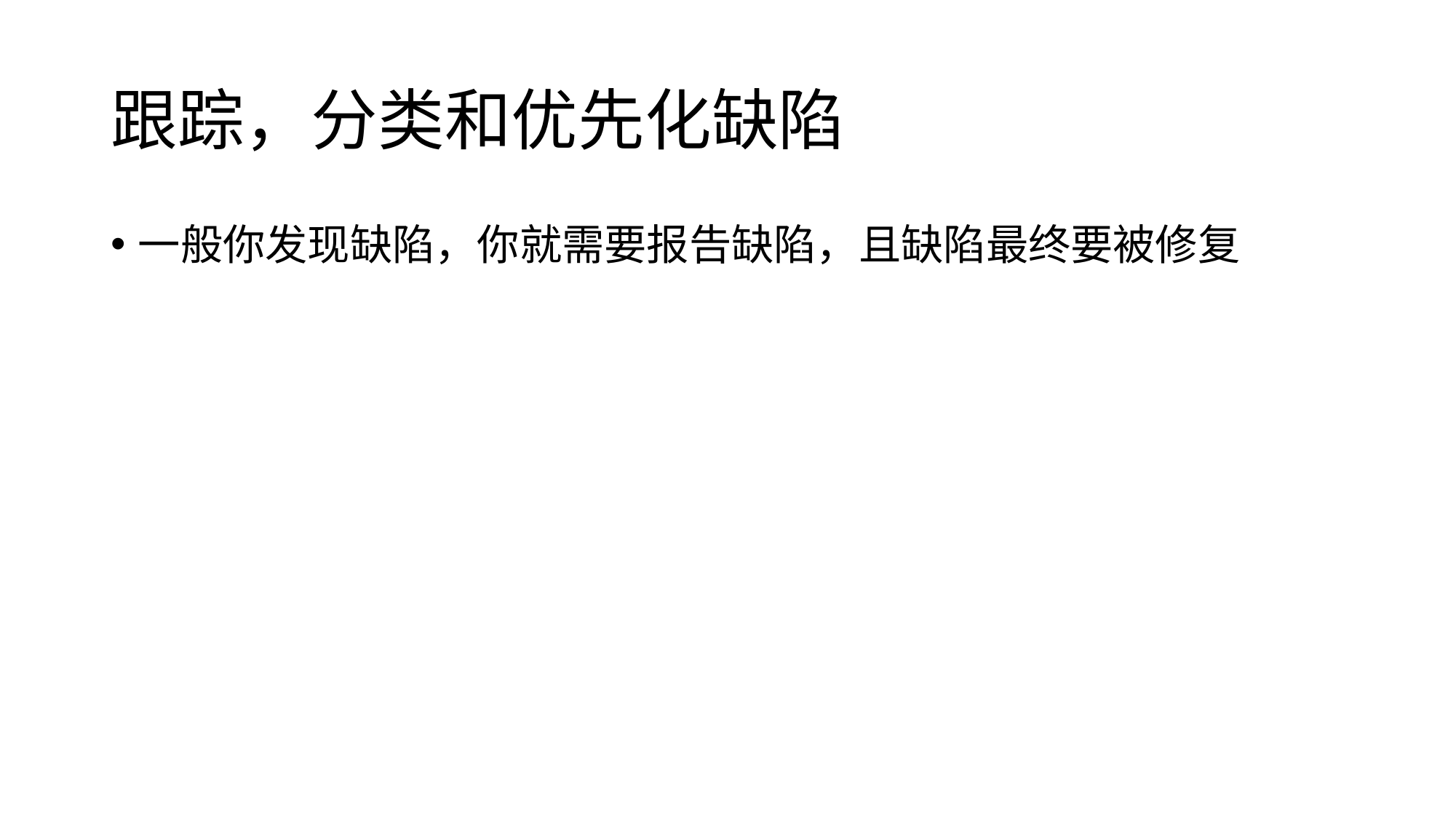

# 跟踪，分类和优先化缺陷
一般你发现缺陷，你就需要报告缺陷，且缺陷最终要被修复